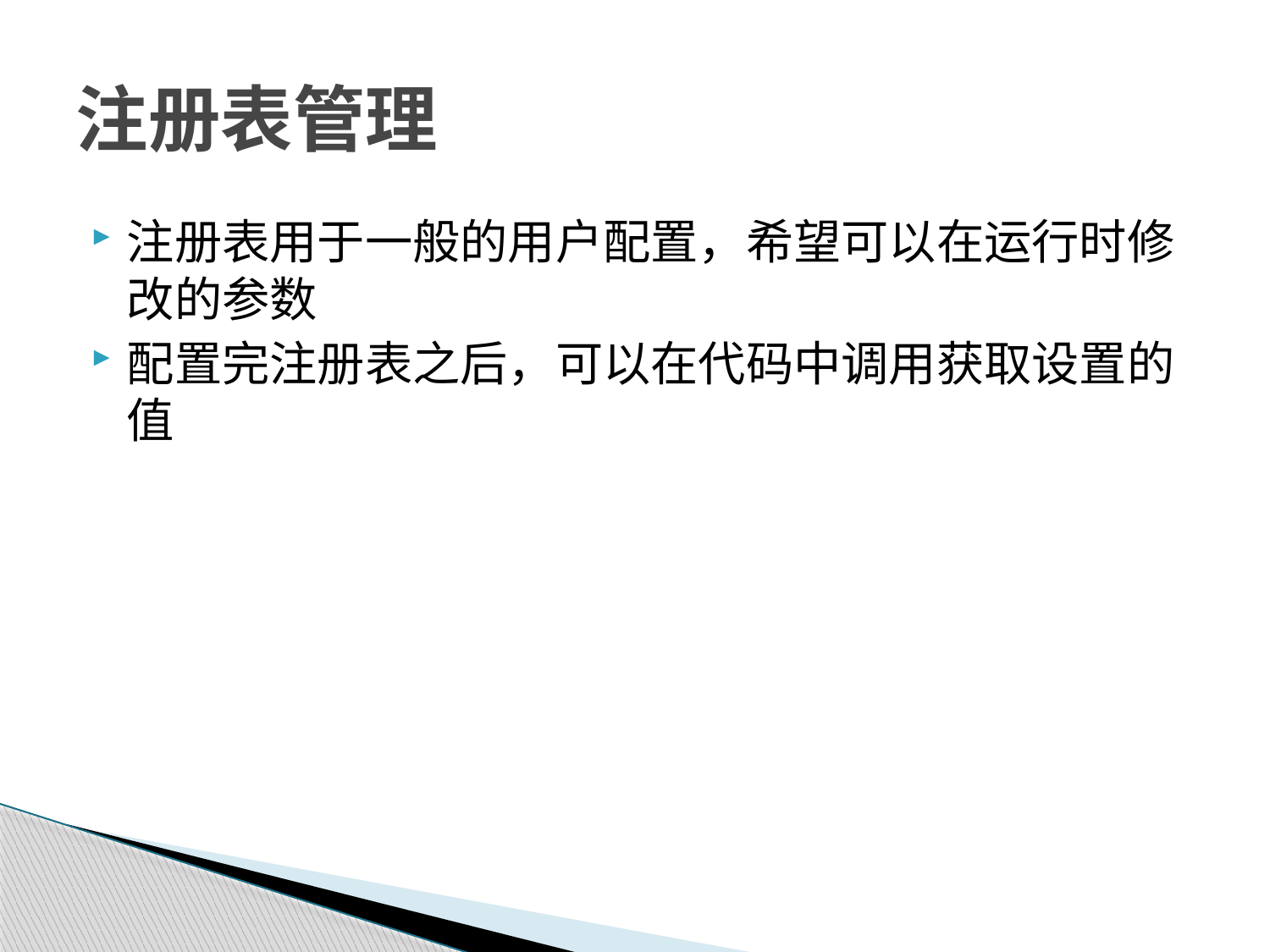

# 注册表管理
注册表用于一般的用户配置，希望可以在运行时修改的参数
配置完注册表之后，可以在代码中调用获取设置的值